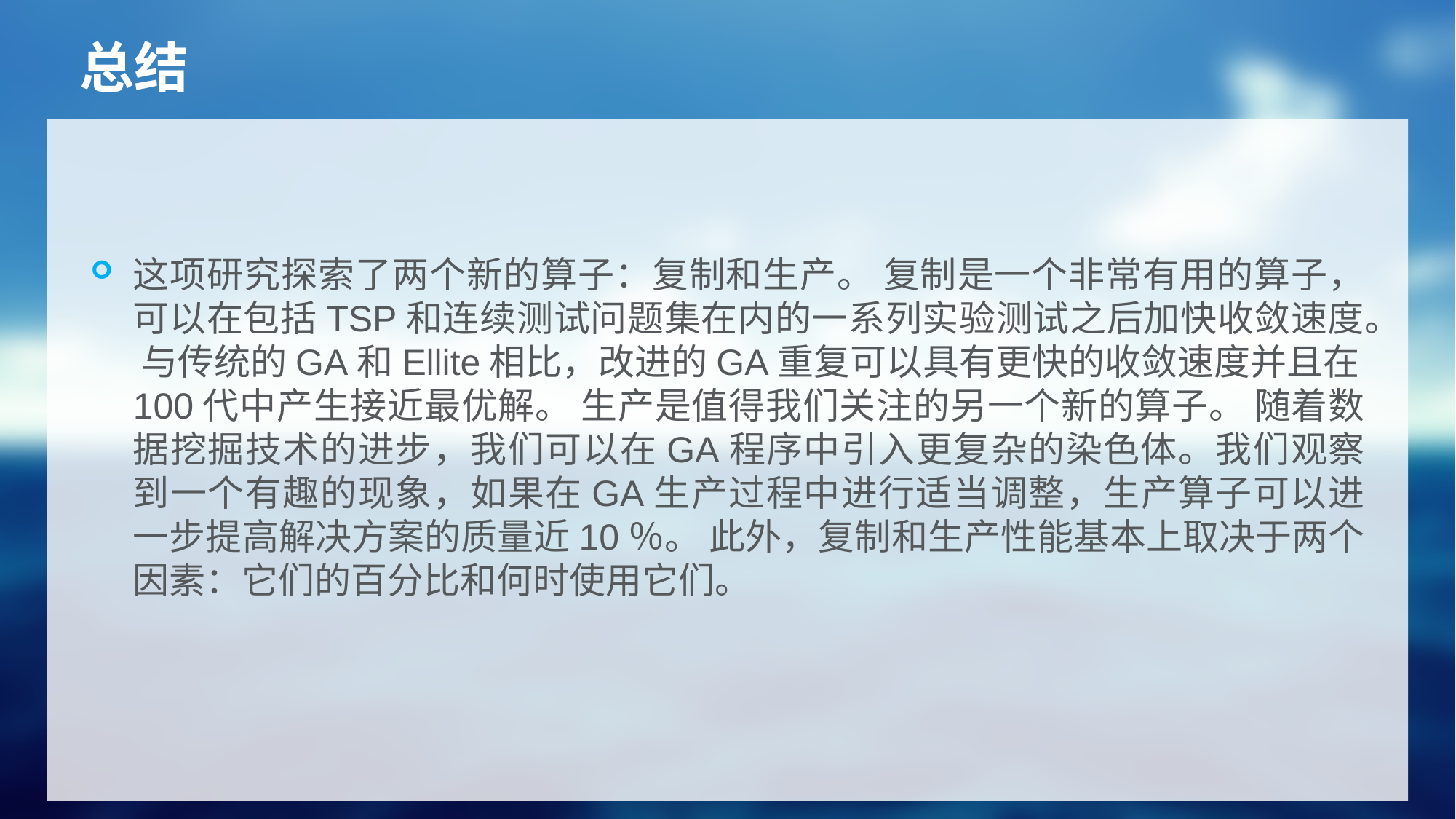

# 总结
这项研究探索了两个新的算子：复制和生产。 复制是一个非常有用的算子，可以在包括TSP和连续测试问题集在内的一系列实验测试之后加快收敛速度。 与传统的GA和Ellite相比，改进的GA重复可以具有更快的收敛速度并且在100代中产生接近最优解。 生产是值得我们关注的另一个新的算子。 随着数据挖掘技术的进步，我们可以在GA程序中引入更复杂的染色体。我们观察到一个有趣的现象，如果在GA生产过程中进行适当调整，生产算子可以进一步提高解决方案的质量近10％。 此外，复制和生产性能基本上取决于两个因素：它们的百分比和何时使用它们。